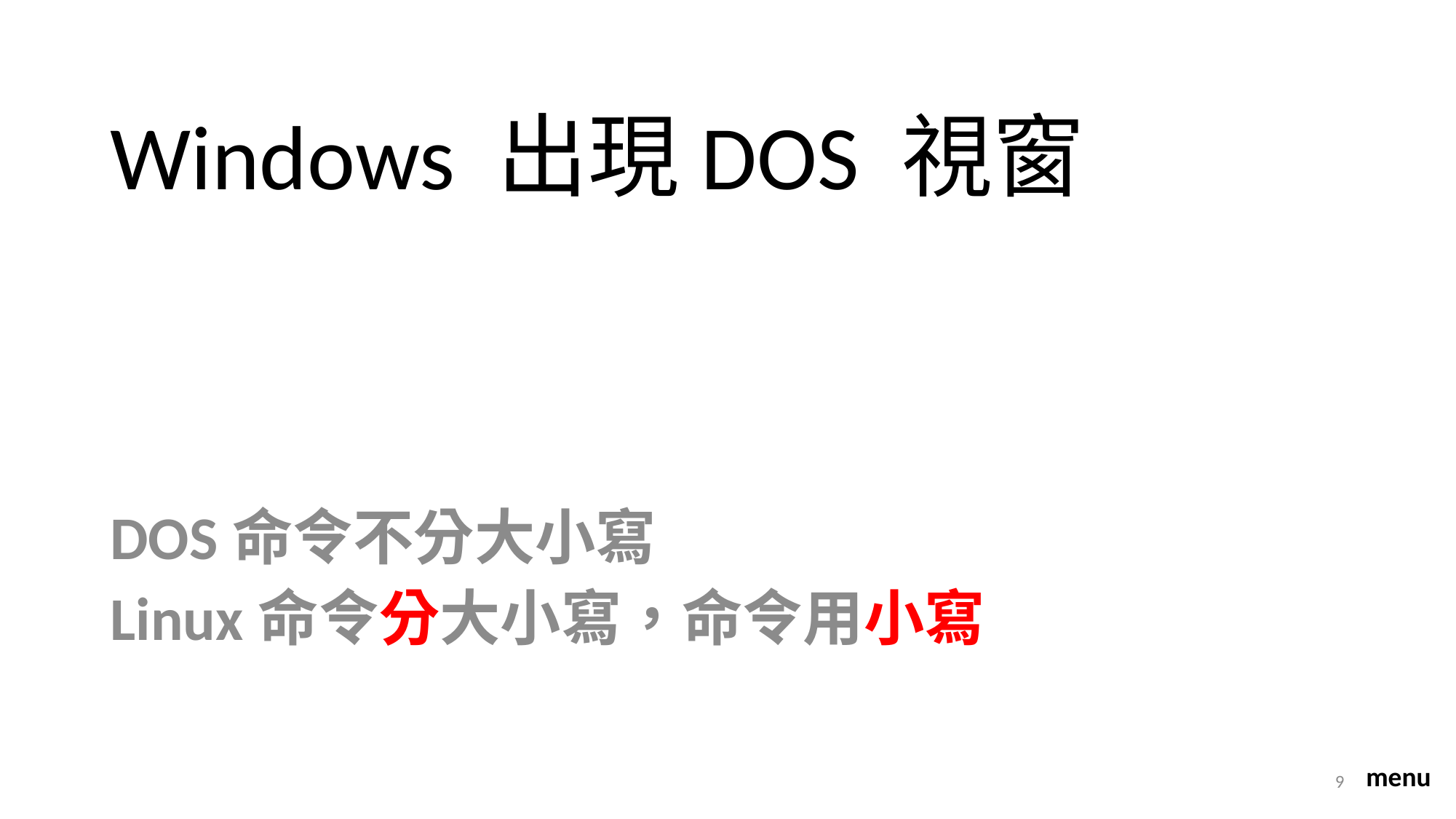

# Windows 出現DOS 視窗
DOS命令不分大小寫
Linux命令分大小寫，命令用小寫
9